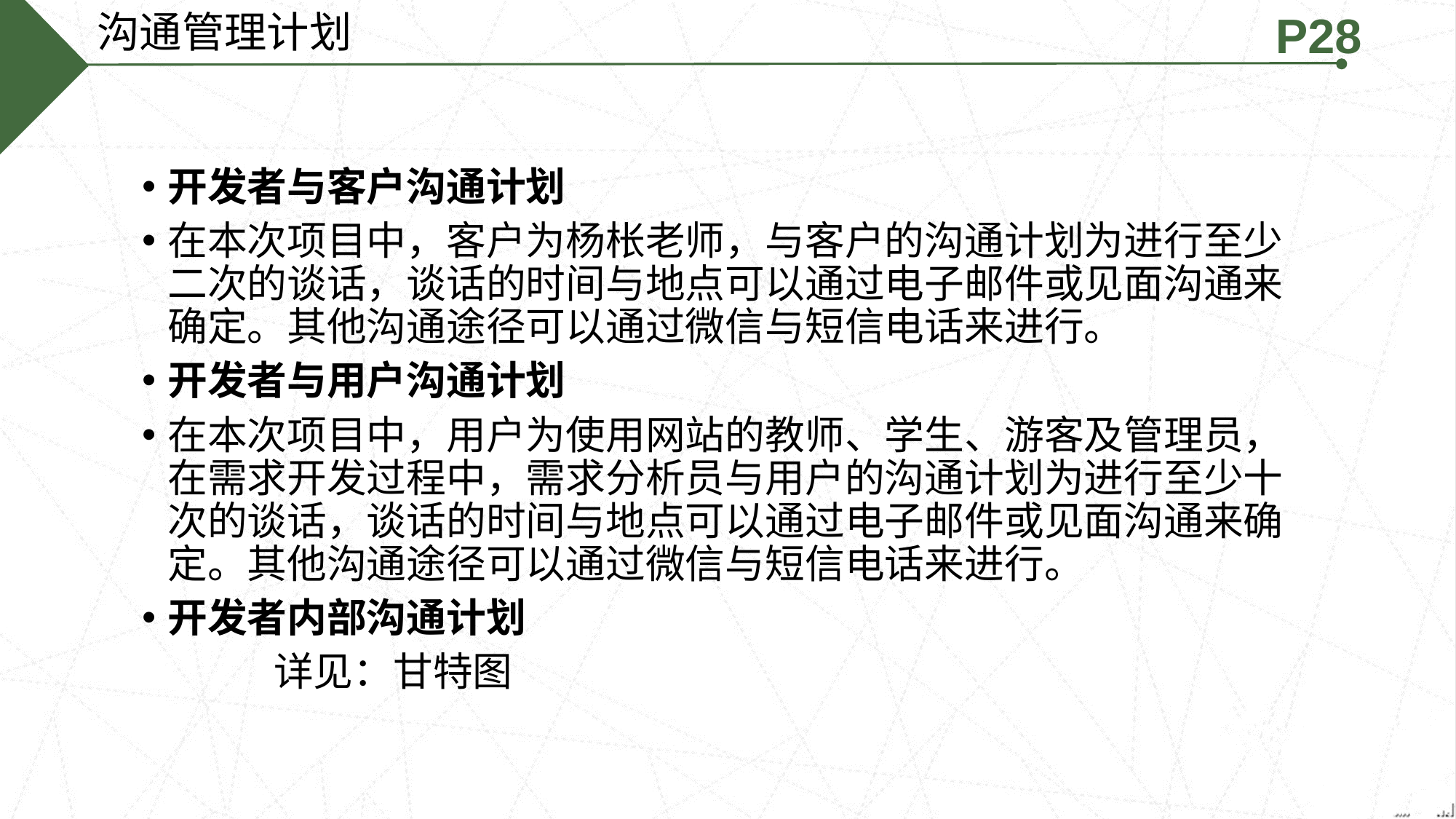

沟通管理计划
P28

开发者与客户沟通计划
在本次项目中，客户为杨枨老师，与客户的沟通计划为进行至少二次的谈话，谈话的时间与地点可以通过电子邮件或见面沟通来确定。其他沟通途径可以通过微信与短信电话来进行。
开发者与用户沟通计划
在本次项目中，用户为使用网站的教师、学生、游客及管理员，在需求开发过程中，需求分析员与用户的沟通计划为进行至少十次的谈话，谈话的时间与地点可以通过电子邮件或见面沟通来确定。其他沟通途径可以通过微信与短信电话来进行。
开发者内部沟通计划
              详见：甘特图